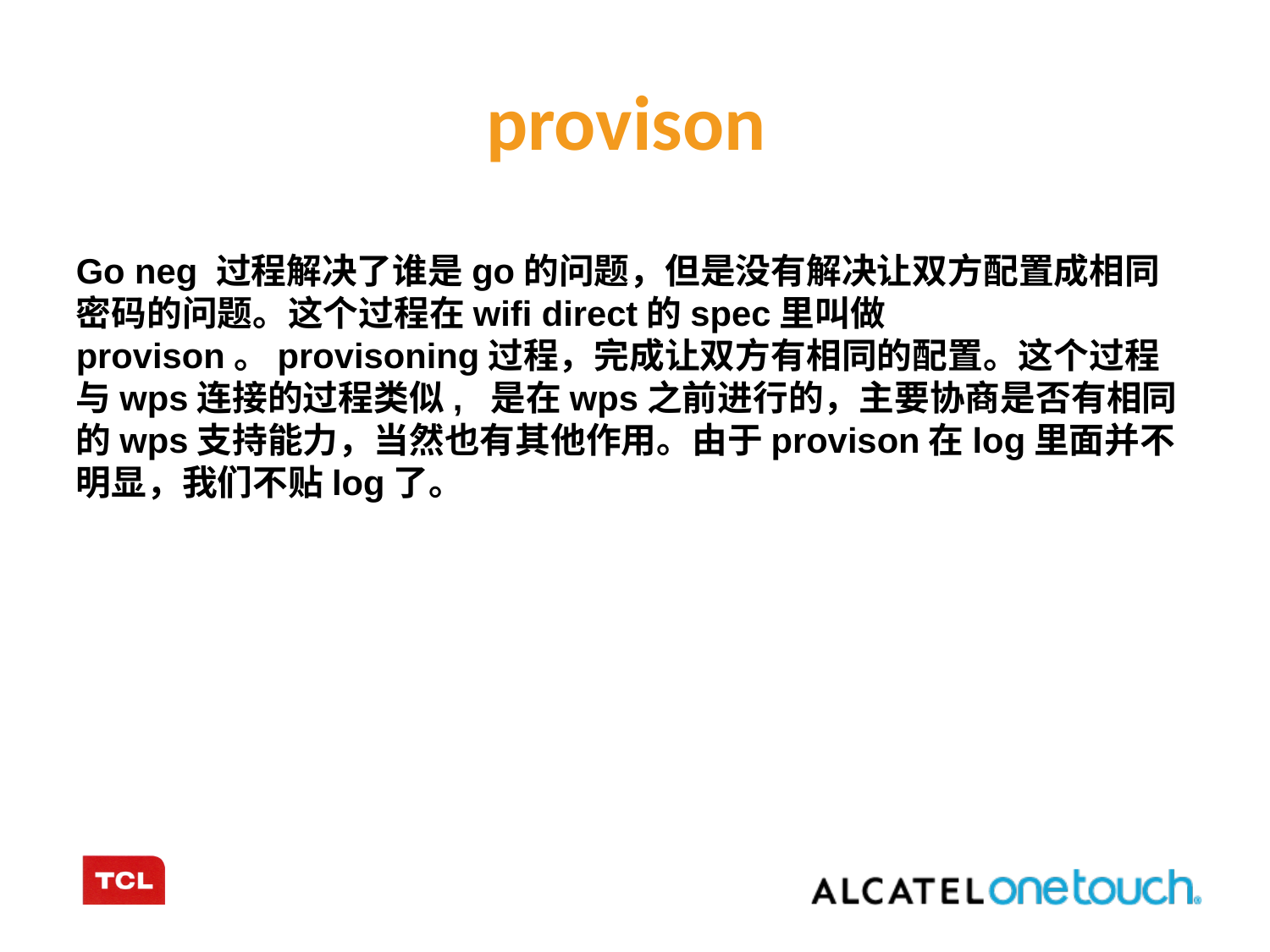

provison
Go neg 过程解决了谁是go的问题，但是没有解决让双方配置成相同密码的问题。这个过程在wifi direct的spec里叫做provison。provisoning过程，完成让双方有相同的配置。这个过程与wps连接的过程类似,  是在wps之前进行的，主要协商是否有相同的wps支持能力，当然也有其他作用。由于provison在log里面并不明显，我们不贴log了。